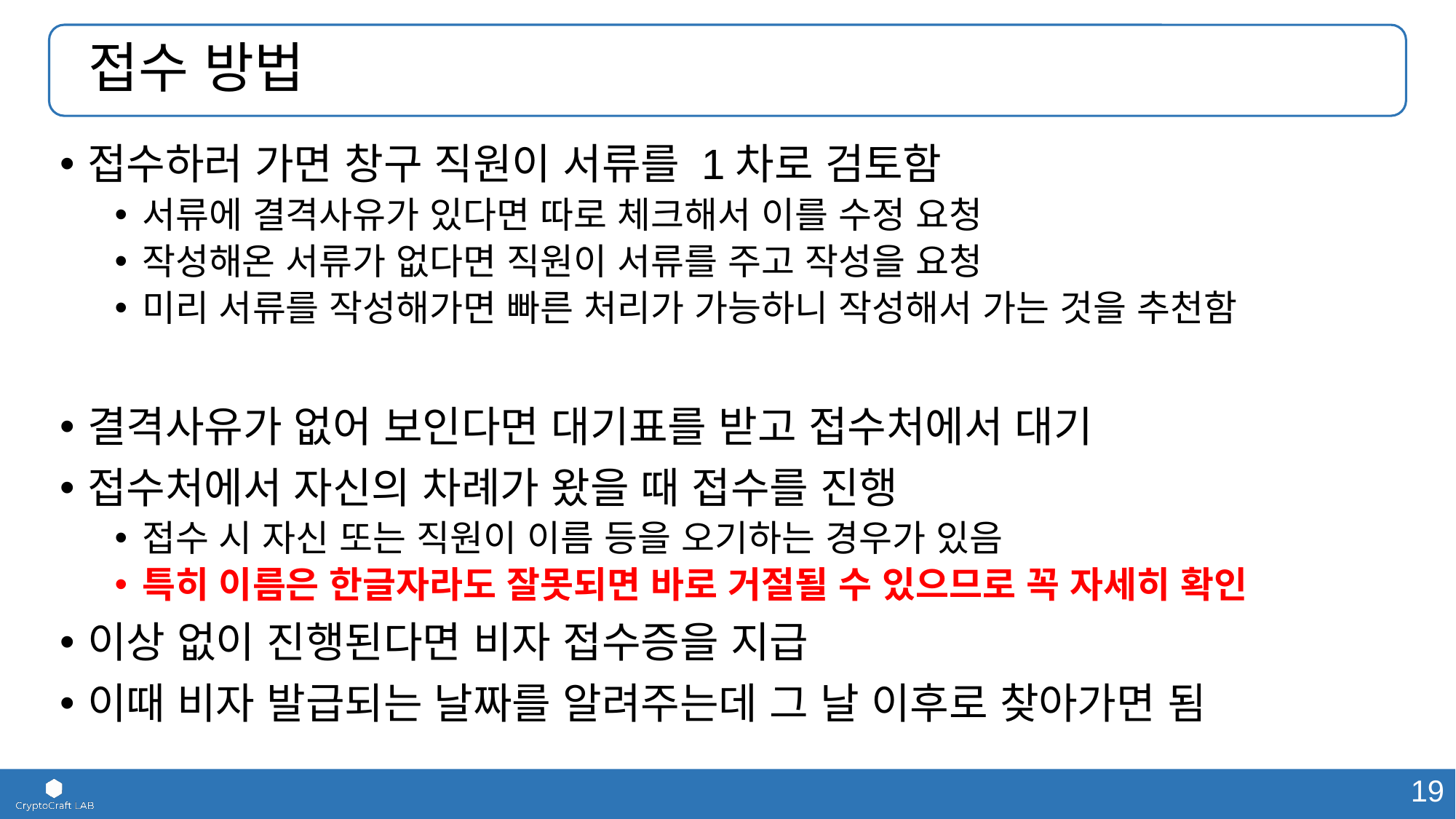

# 접수 방법
접수하러 가면 창구 직원이 서류를 1차로 검토함
서류에 결격사유가 있다면 따로 체크해서 이를 수정 요청
작성해온 서류가 없다면 직원이 서류를 주고 작성을 요청
미리 서류를 작성해가면 빠른 처리가 가능하니 작성해서 가는 것을 추천함

결격사유가 없어 보인다면 대기표를 받고 접수처에서 대기
접수처에서 자신의 차례가 왔을 때 접수를 진행
접수 시 자신 또는 직원이 이름 등을 오기하는 경우가 있음
특히 이름은 한글자라도 잘못되면 바로 거절될 수 있으므로 꼭 자세히 확인
이상 없이 진행된다면 비자 접수증을 지급
이때 비자 발급되는 날짜를 알려주는데 그 날 이후로 찾아가면 됨